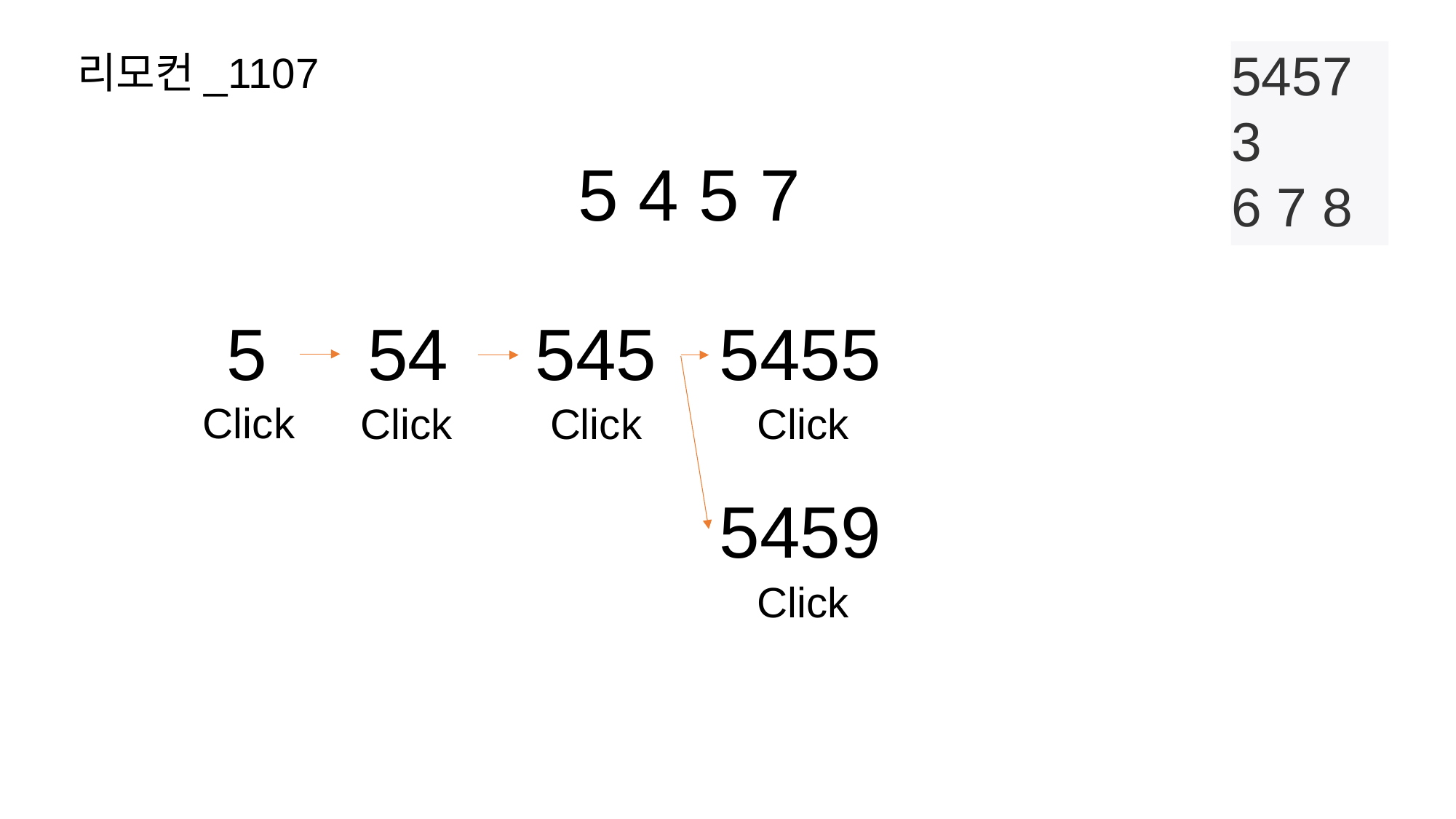

리모컨_1107
5457
3
6 7 8
5 4 5 7
54
545
5455
5
Click
Click
Click
Click
5459
Click